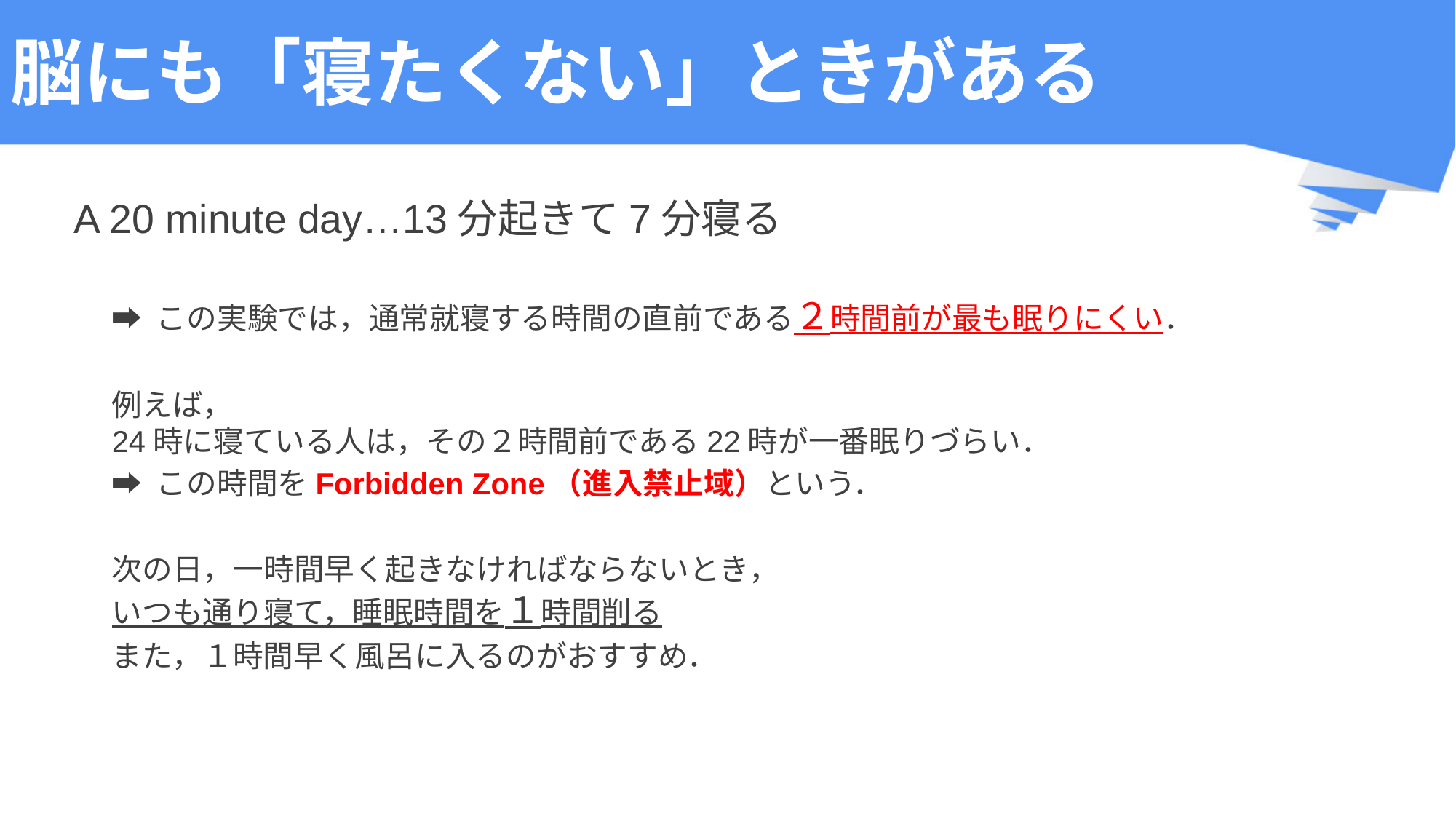

# 脳にも「寝たくない」ときがある
A 20 minute day…13分起きて7分寝る
➡ この実験では，通常就寝する時間の直前である２時間前が最も眠りにくい．

例えば，
24時に寝ている人は，その２時間前である22時が一番眠りづらい．
➡ この時間をForbidden Zone（進入禁止域）という．

次の日，一時間早く起きなければならないとき，
いつも通り寝て，睡眠時間を１時間削る
また，１時間早く風呂に入るのがおすすめ．